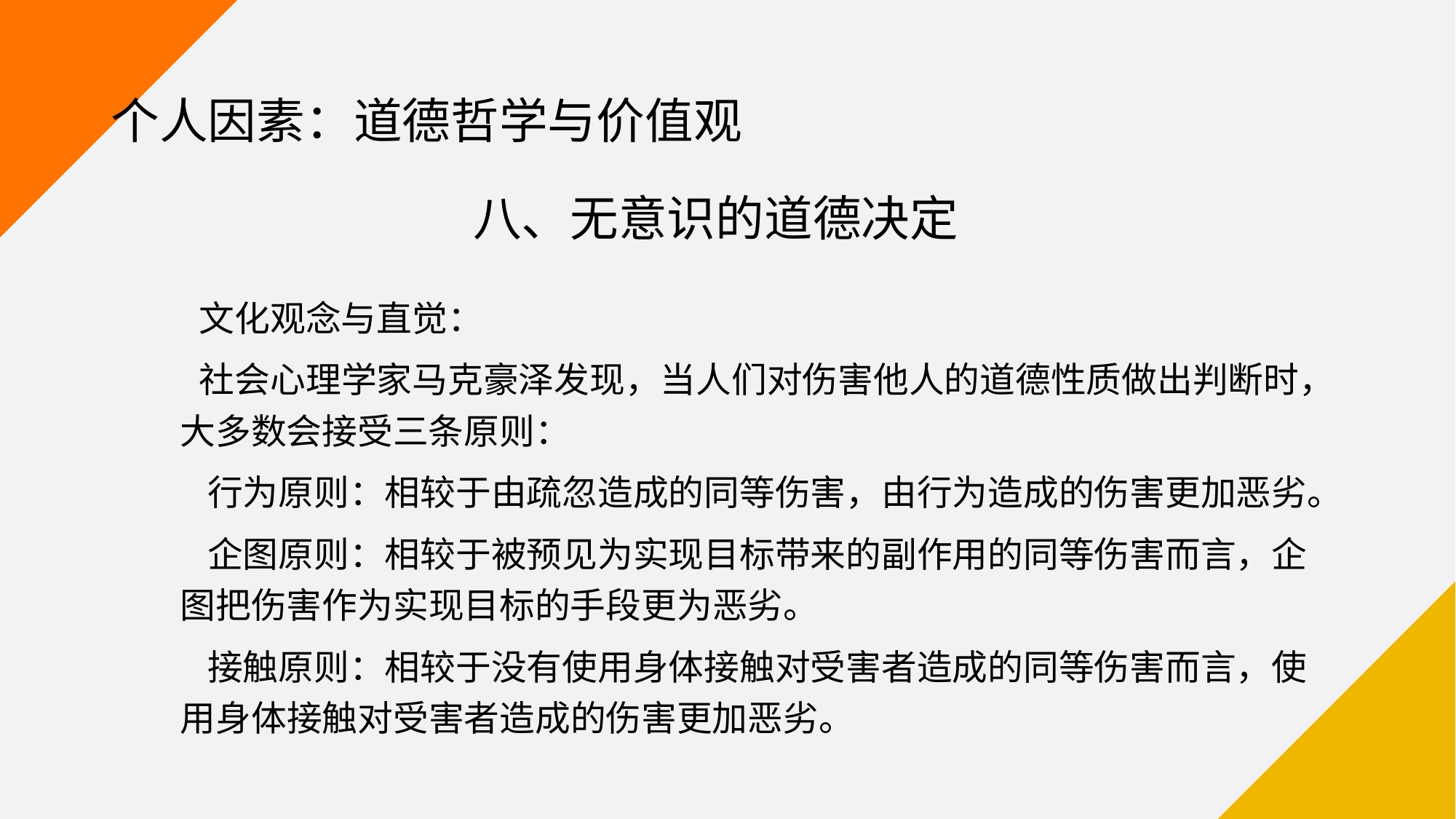

# 个人因素：道德哲学与价值观
八、无意识的道德决定
     文化观念与直觉：
     社会心理学家马克豪泽发现，当人们对伤害他人的道德性质做出判断时，大多数会接受三条原则：
      行为原则：相较于由疏忽造成的同等伤害，由行为造成的伤害更加恶劣。
      企图原则：相较于被预见为实现目标带来的副作用的同等伤害而言，企图把伤害作为实现目标的手段更为恶劣。
      接触原则：相较于没有使用身体接触对受害者造成的同等伤害而言，使用身体接触对受害者造成的伤害更加恶劣。